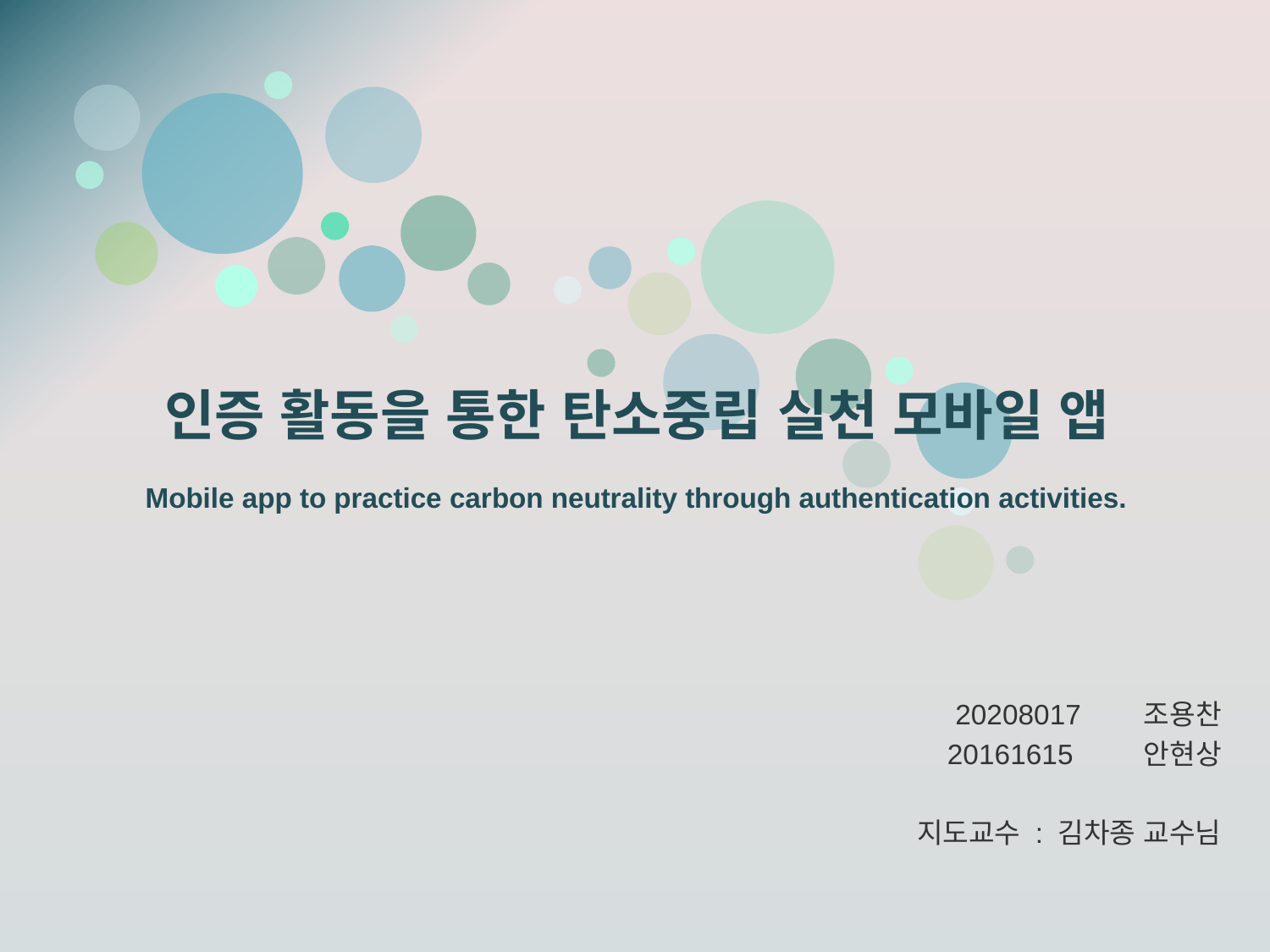

# 인증 활동을 통한 탄소중립 실천 모바일 앱

Mobile app to practice carbon neutrality through authentication activities.
20208017       조용찬
20161615        안현상

지도교수 : 김차종 교수님